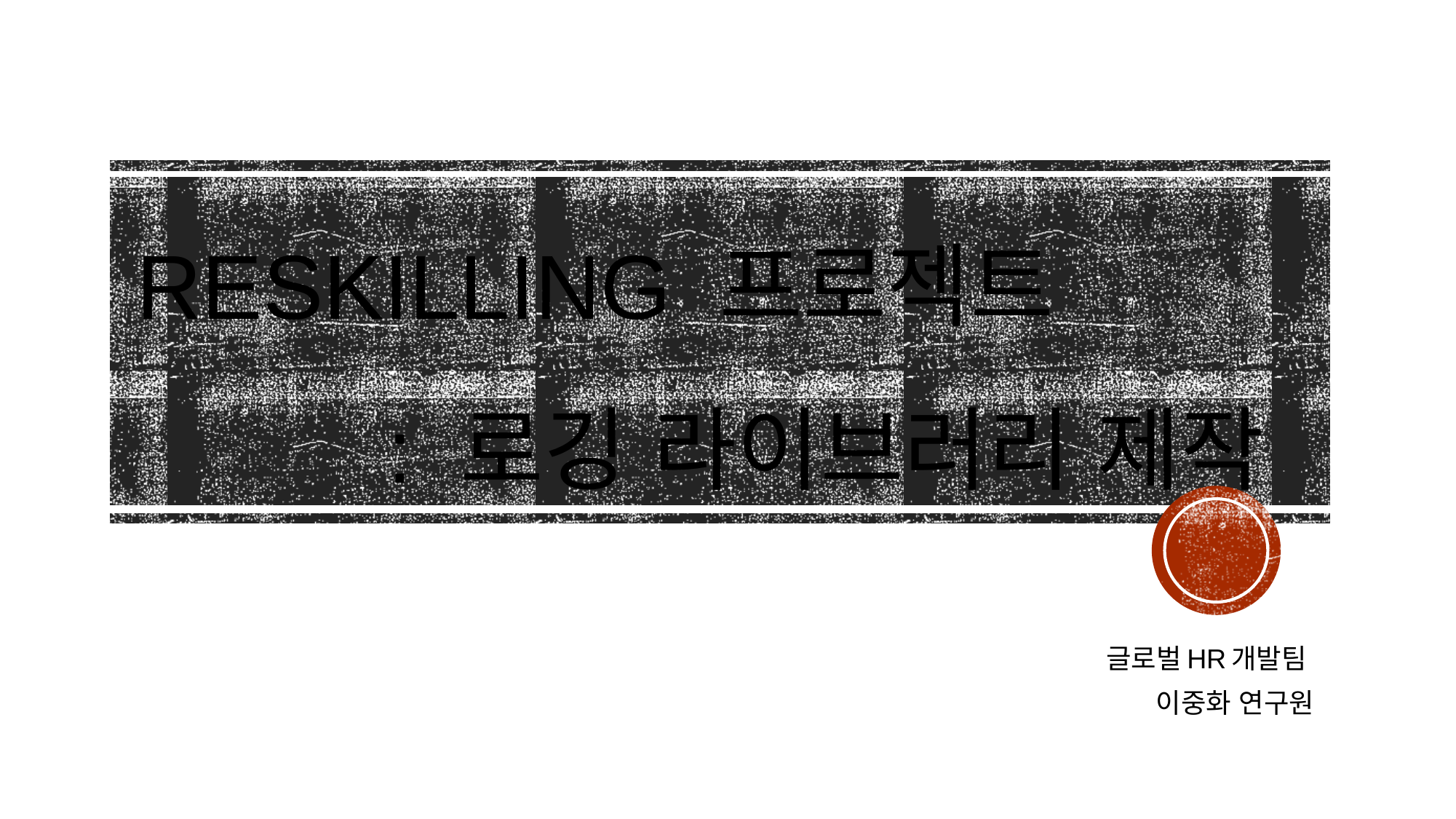

# RESKILLING 프로젝트 : 로깅 라이브러리 제작

글로벌HR개발팀
이중화 연구원